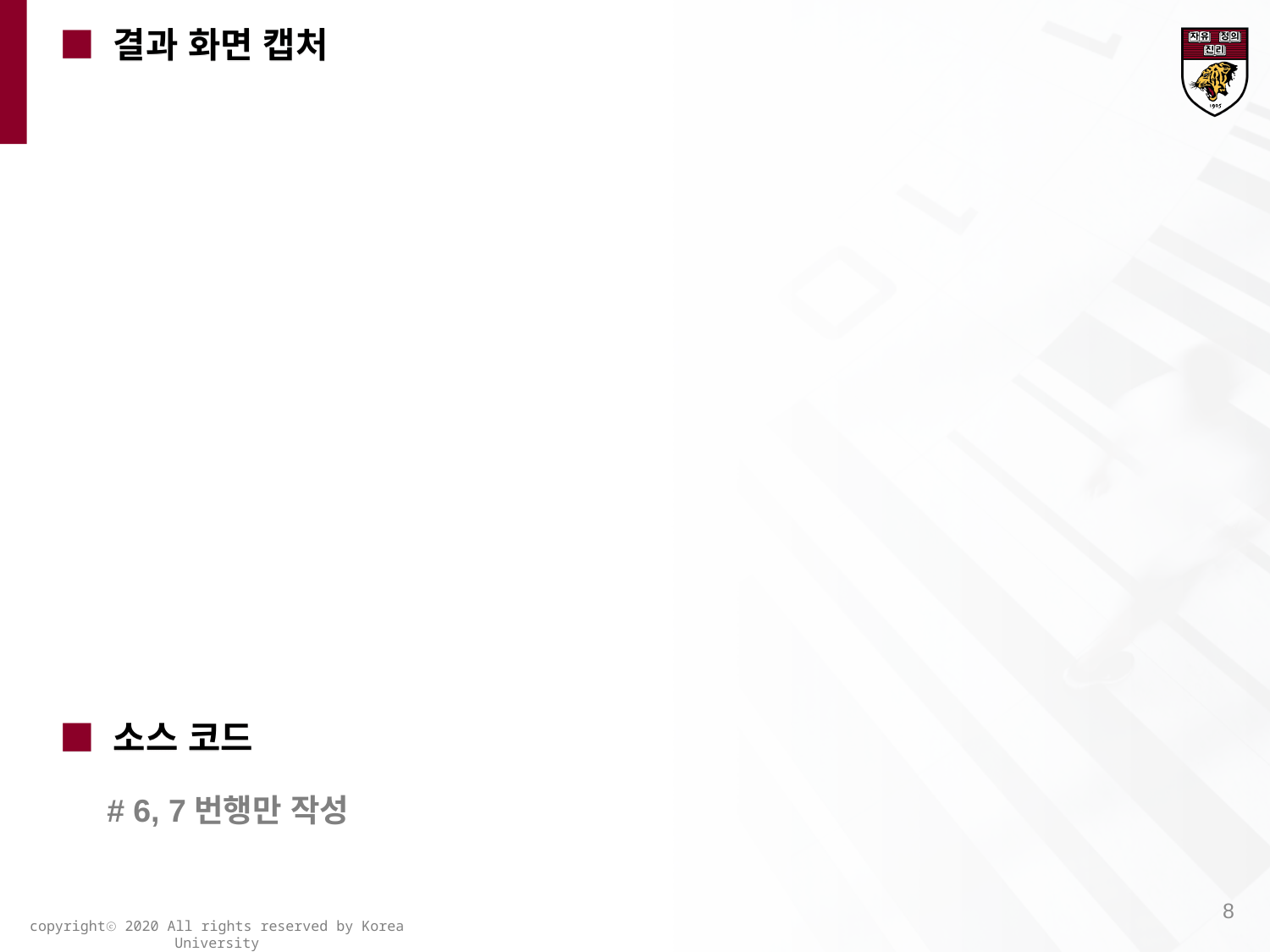

■ 결과 화면 캡처
■ 소스 코드
# 6, 7번행만 작성
8